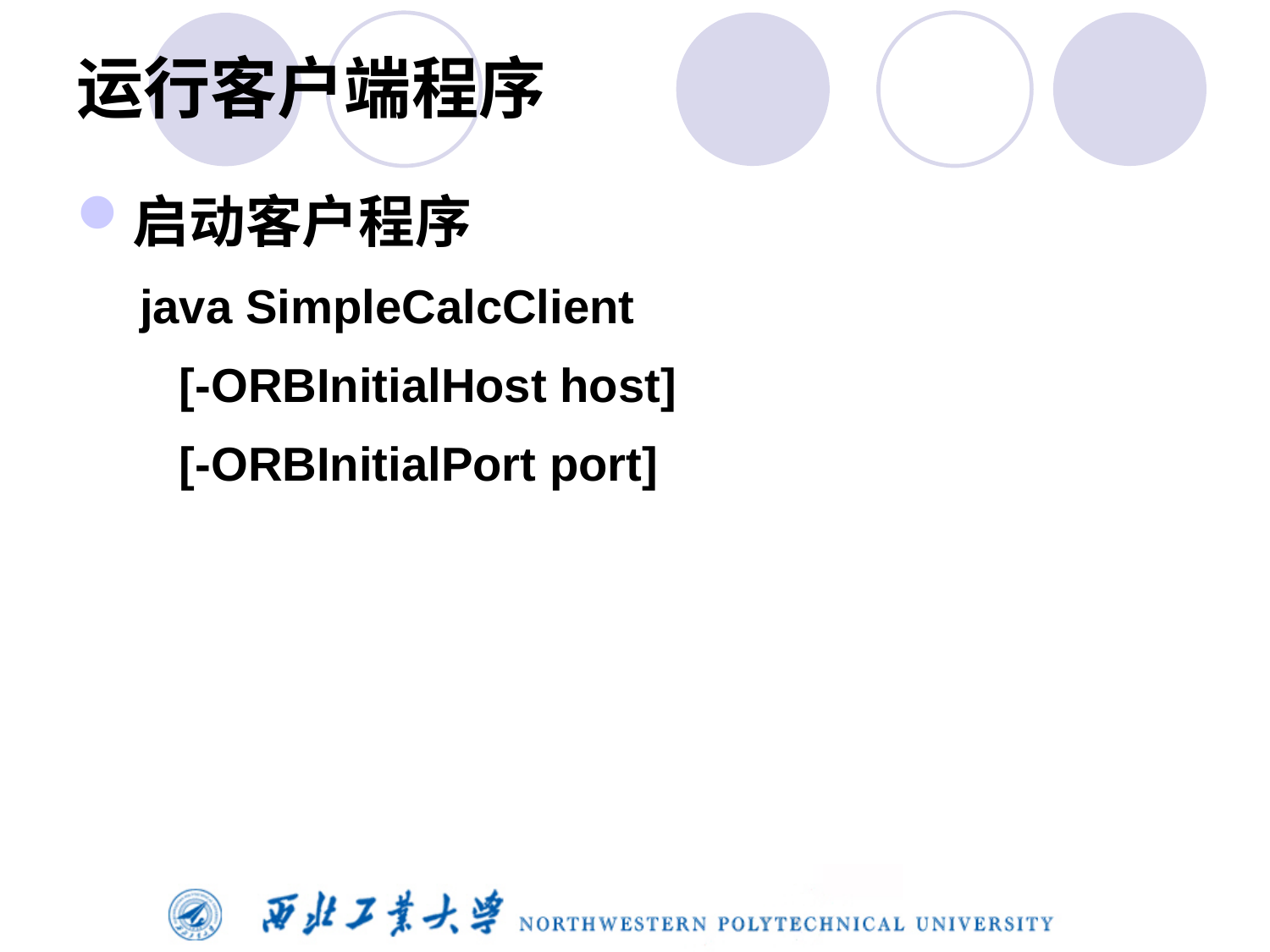

# 运行客户端程序
启动客户程序
java SimpleCalcClient
	[-ORBInitialHost host]
	[-ORBInitialPort port]